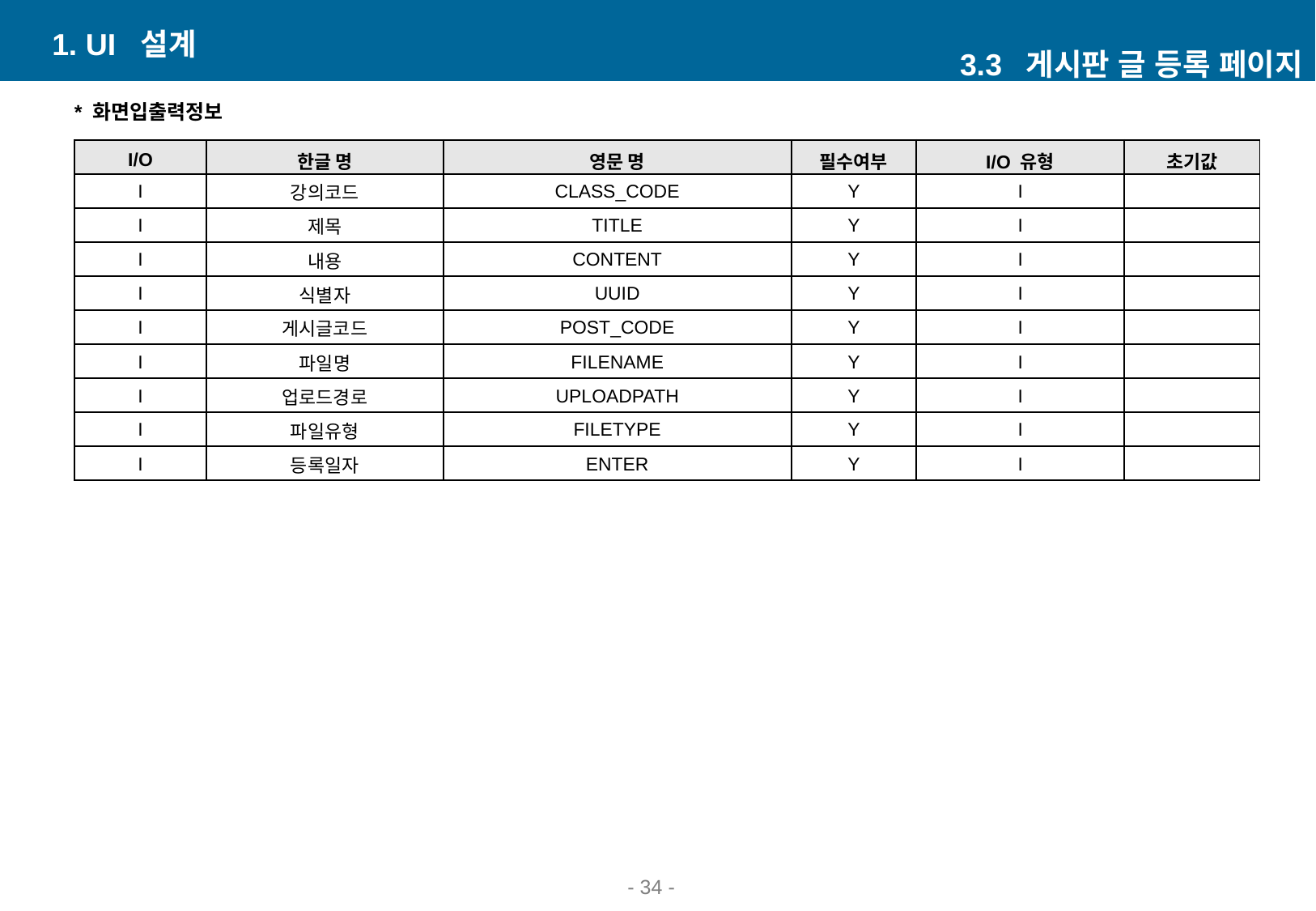

1. UI  설계
3.3  게시판 글 등록 페이지
* 화면입출력정보
| I/O | 한글 명 | 영문 명 | 필수여부 | I/O 유형 | 초기값 |
| --- | --- | --- | --- | --- | --- |
| I | 강의코드 | CLASS\_CODE | Y | I |  |
| I | 제목 | TITLE | Y | I |  |
| I | 내용 | CONTENT | Y | I |  |
| I | 식별자 | UUID | Y | I |  |
| I | 게시글코드 | POST\_CODE | Y | I |  |
| I | 파일명 | FILENAME | Y | I |  |
| I | 업로드경로 | UPLOADPATH | Y | I |  |
| I | 파일유형 | FILETYPE | Y | I |  |
| I | 등록일자 | ENTER | Y | I |  |
- 34 -